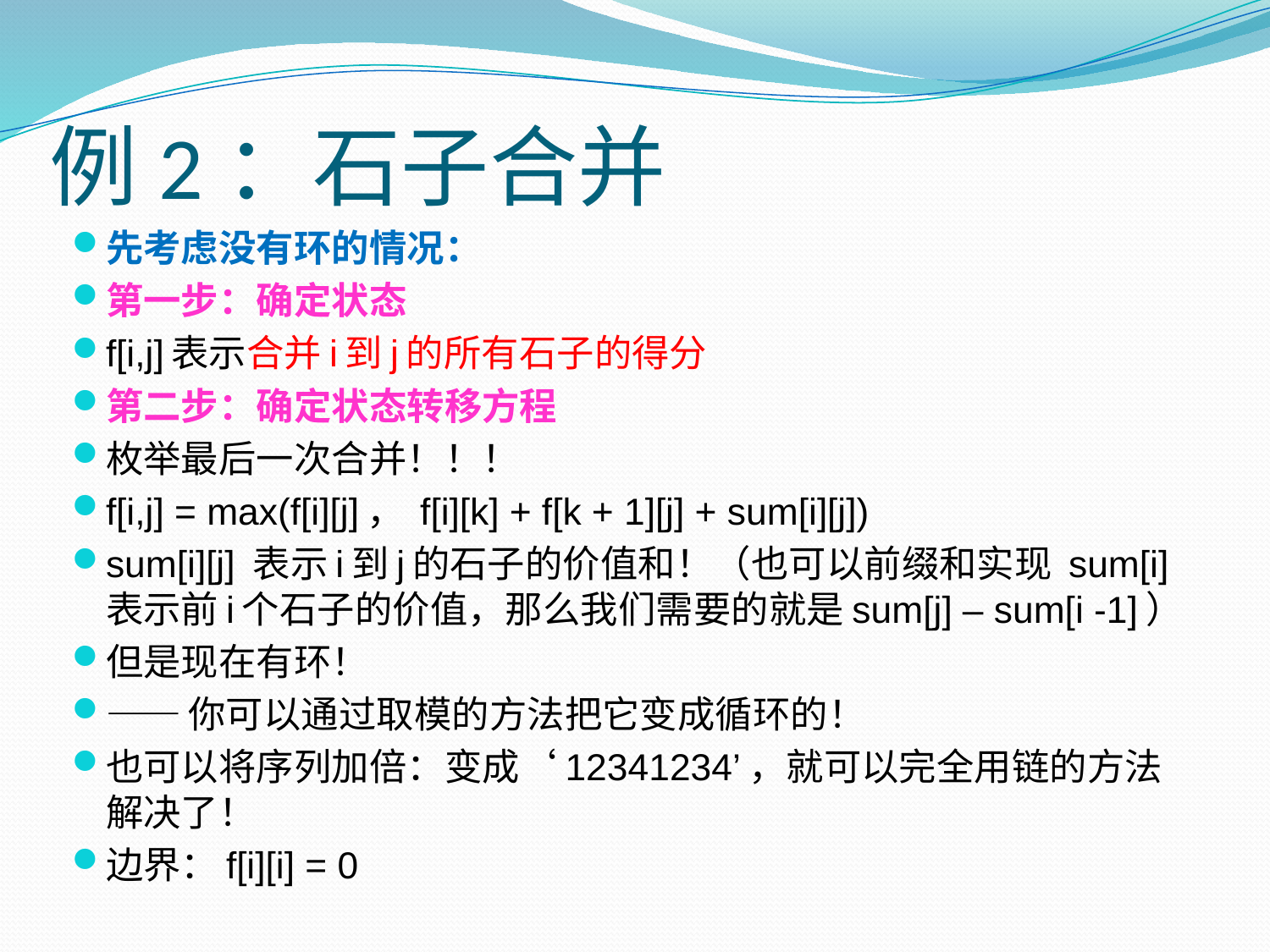

# 例2：石子合并
先考虑没有环的情况：
第一步：确定状态
f[i,j]表示合并i到j的所有石子的得分
第二步：确定状态转移方程
枚举最后一次合并！！！
f[i,j] = max(f[i][j]， f[i][k] + f[k + 1][j] + sum[i][j])
sum[i][j] 表示i到j的石子的价值和！（也可以前缀和实现 sum[i]表示前i个石子的价值，那么我们需要的就是sum[j] – sum[i -1]）
但是现在有环！
——你可以通过取模的方法把它变成循环的！
也可以将序列加倍：变成‘12341234’，就可以完全用链的方法解决了！
边界：f[i][i] = 0